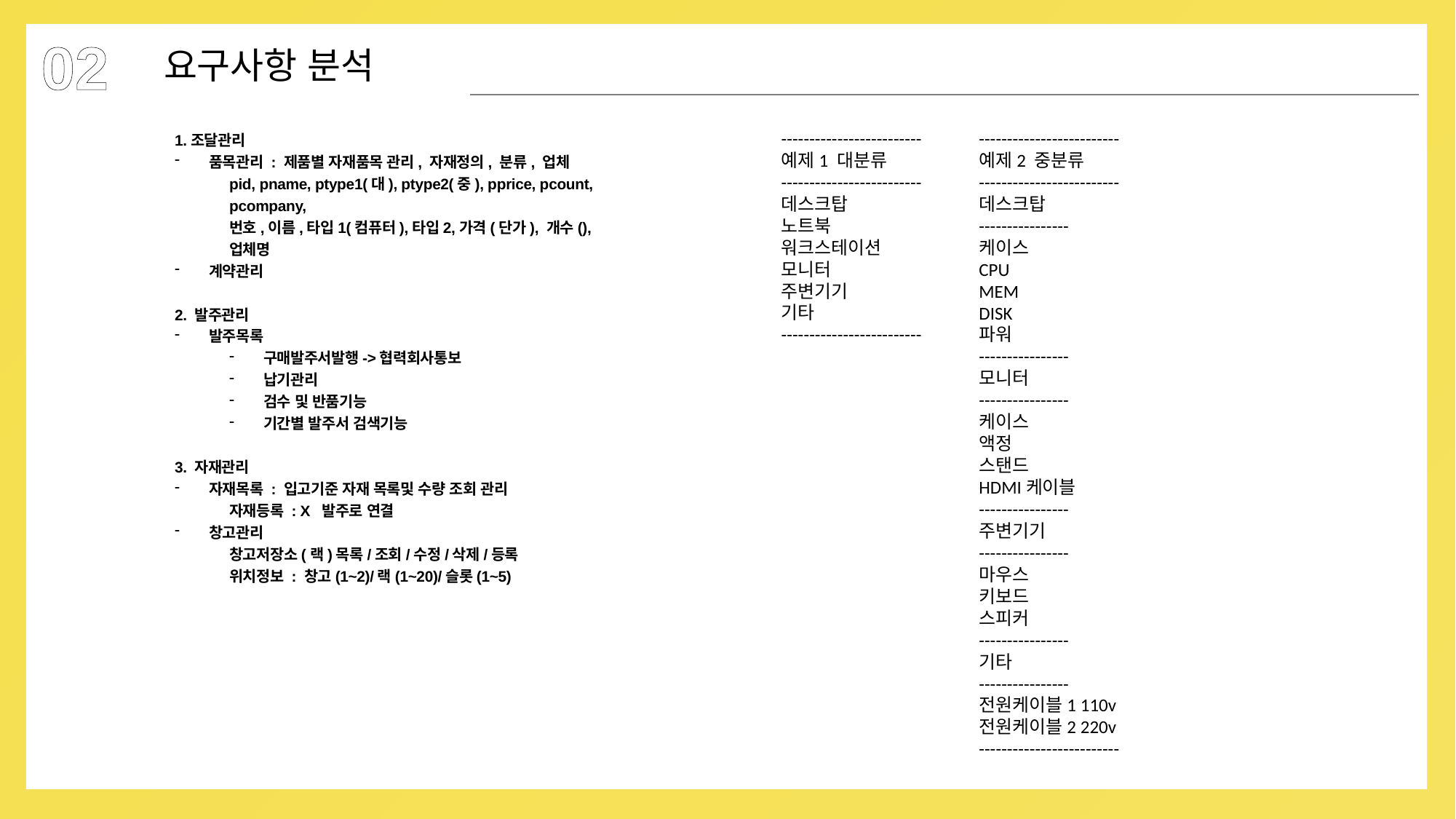

02

요구사항 분석
1.조달관리
품목관리 : 제품별 자재품목 관리, 자재정의, 분류, 업체
pid, pname, ptype1(대), ptype2(중), pprice, pcount, pcompany,
번호,이름,타입1(컴퓨터),타입2,가격(단가), 개수(), 업체명
계약관리

2. 발주관리
발주목록
구매발주서발행->협력회사통보
납기관리
검수 및 반품기능
기간별 발주서 검색기능

3. 자재관리
자재목록 : 입고기준 자재 목록및 수량 조회 관리
자재등록 : X  발주로 연결
창고관리
창고저장소(랙)목록/조회/수정/삭제/등록
위치정보 : 창고(1~2)/랙(1~20)/슬롯(1~5)
-------------------------
예제1 대분류
-------------------------
데스크탑
노트북
워크스테이션
모니터
주변기기
기타
-------------------------
-------------------------
예제2 중분류
-------------------------
데스크탑
----------------
케이스
CPU
MEM
DISK
파워
----------------
모니터
----------------
케이스
액정
스탠드
HDMI케이블
----------------
주변기기
----------------
마우스
키보드
스피커
----------------
기타
----------------
전원케이블1 110v
전원케이블2 220v
-------------------------